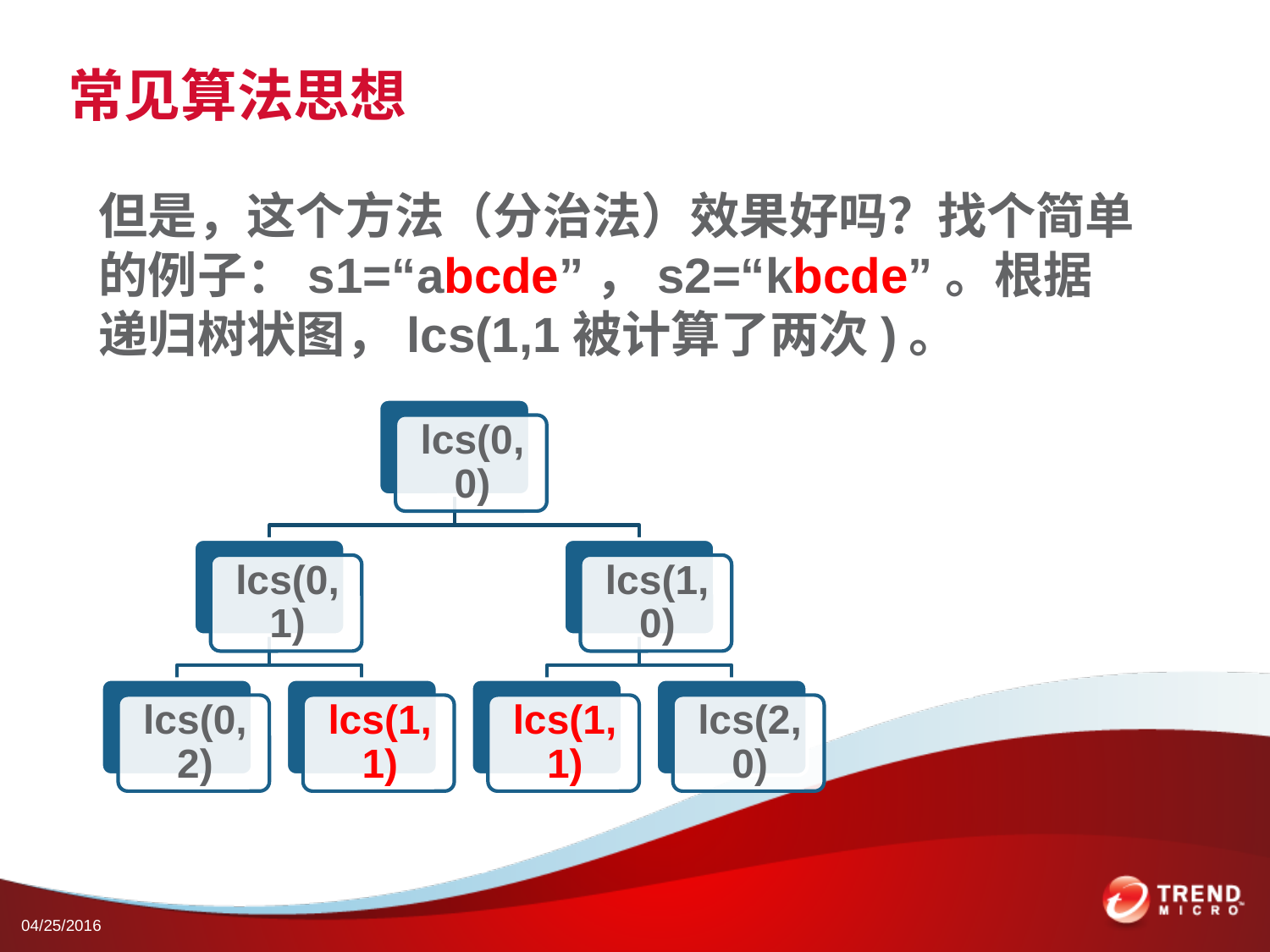

# 常见算法思想
但是，这个方法（分治法）效果好吗？找个简单的例子：s1=“abcde”，s2=“kbcde”。根据递归树状图，lcs(1,1被计算了两次)。
lcs(0,0)
lcs(0,1)
lcs(0,2)
lcs(1,1)
lcs(1,0)
lcs(1,1)
lcs(2,0)
04/25/2016